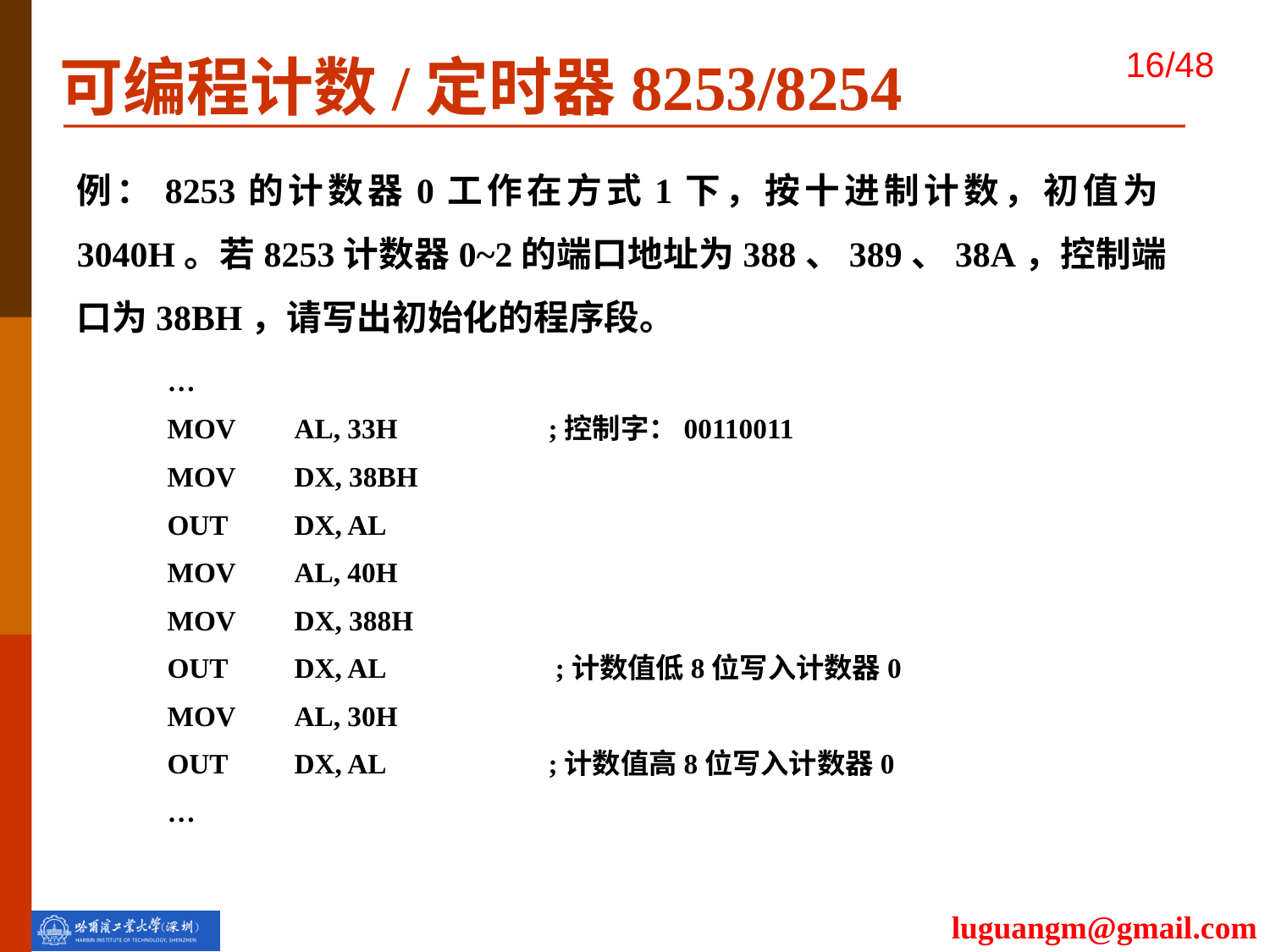

可编程计数/定时器8253/8254
例：8253的计数器0工作在方式1下，按十进制计数，初值为3040H。若8253计数器0~2的端口地址为388、389、38A，控制端口为38BH，请写出初始化的程序段。
…
MOV 	AL, 33H		;控制字：00110011
MOV 	DX, 38BH
OUT	DX, AL
MOV	AL, 40H
MOV 	DX, 388H
OUT	DX, AL		 ;计数值低8位写入计数器0
MOV 	AL, 30H
OUT	DX, AL		;计数值高8位写入计数器0
…